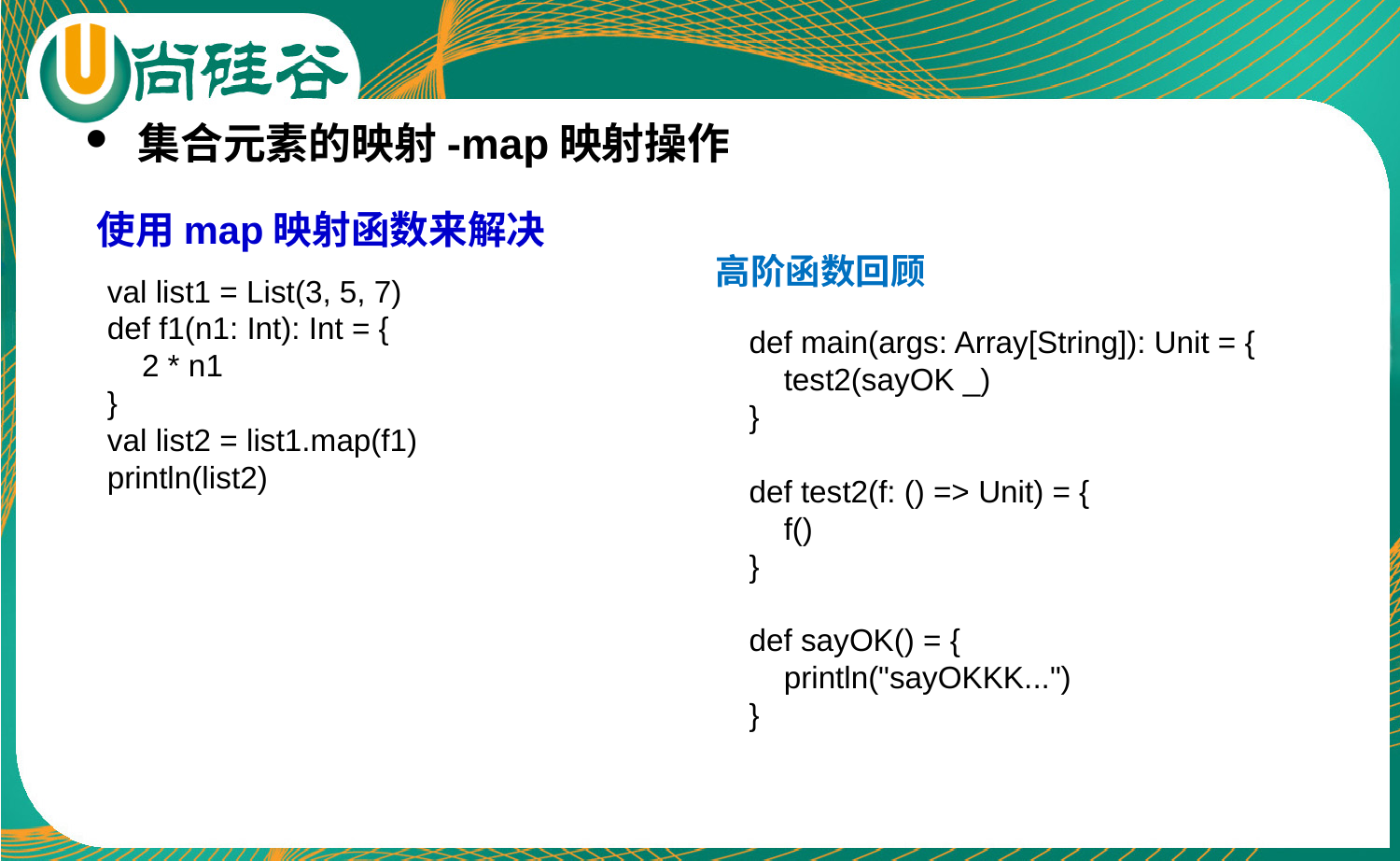

集合元素的映射-map映射操作

使用map映射函数来解决

高阶函数回顾
val list1 = List(3, 5, 7)
def f1(n1: Int): Int = {
    2 * n1
}
val list2 = list1.map(f1)
println(list2)
def main(args: Array[String]): Unit = {
    test2(sayOK _)
}

def test2(f: () => Unit) = {
    f()
}

def sayOK() = {
    println("sayOKKK...")
}